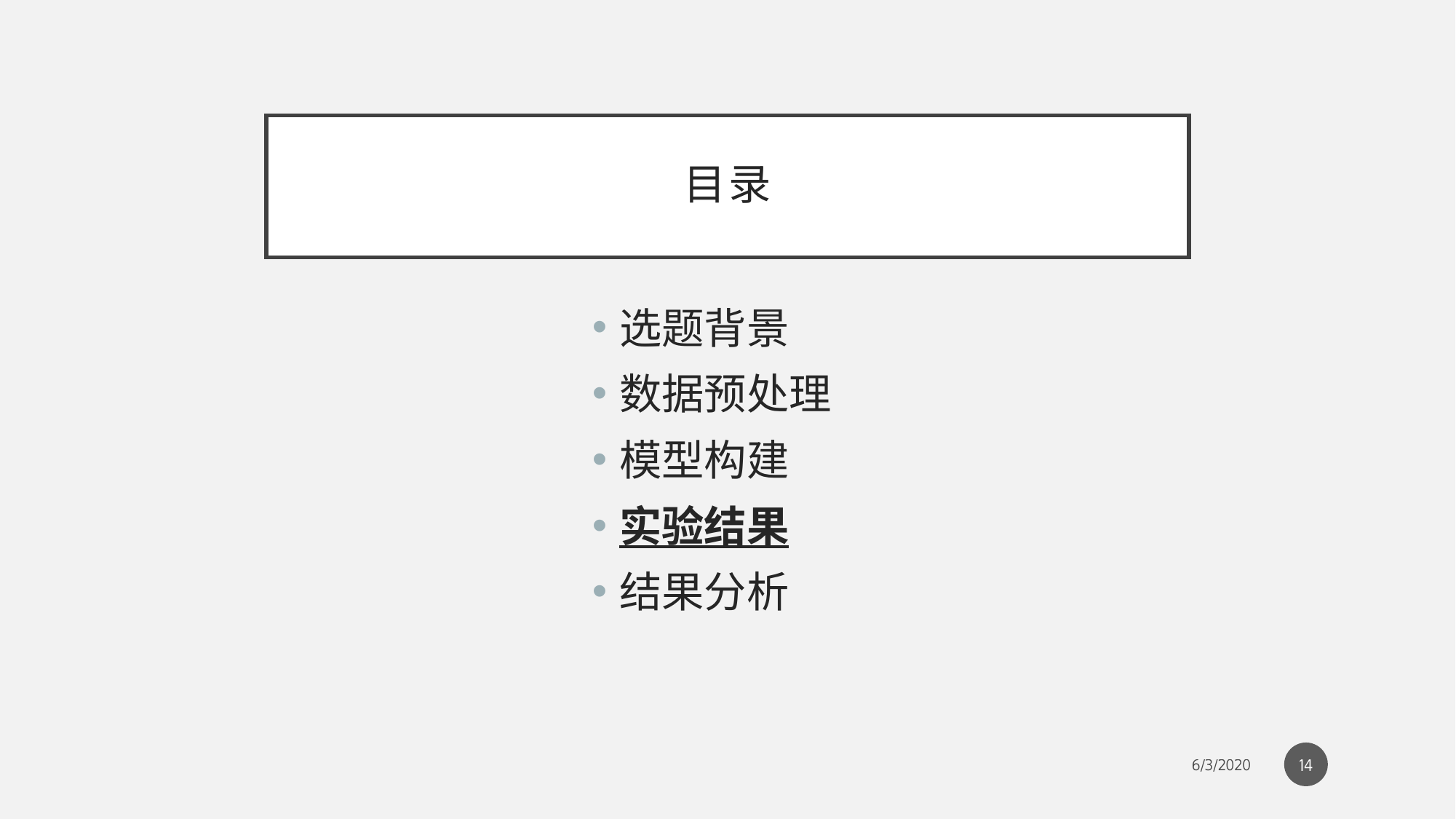

# 目录
选题背景
数据预处理
模型构建
实验结果
结果分析
14
6/3/2020